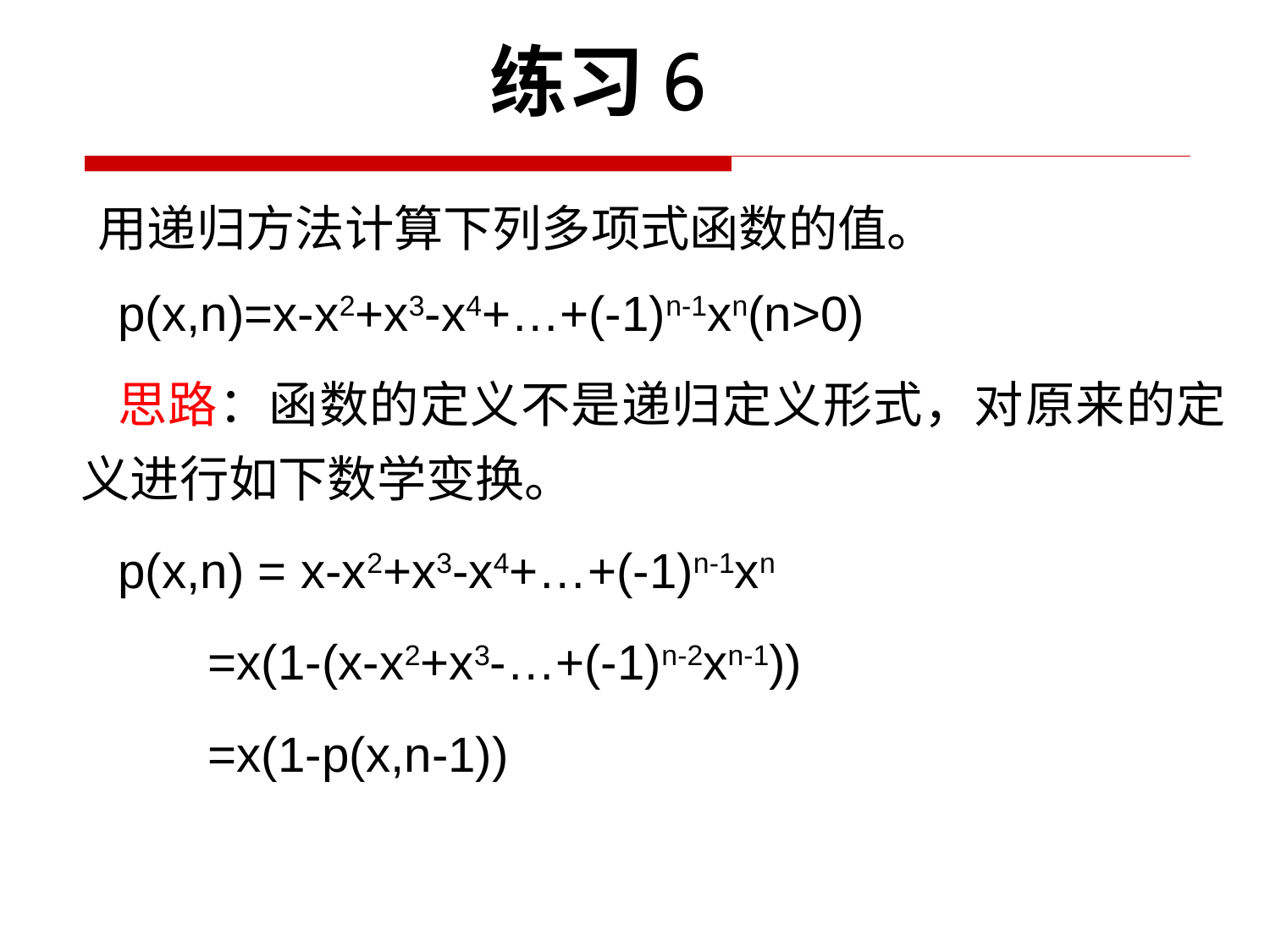

练习6
用递归方法计算下列多项式函数的值。
p(x,n)=x-x2+x3-x4+…+(-1)n-1xn(n>0)
思路：函数的定义不是递归定义形式，对原来的定义进行如下数学变换。
p(x,n) = x-x2+x3-x4+…+(-1)n-1xn
	=x(1-(x-x2+x3-…+(-1)n-2xn-1))
	=x(1-p(x,n-1))